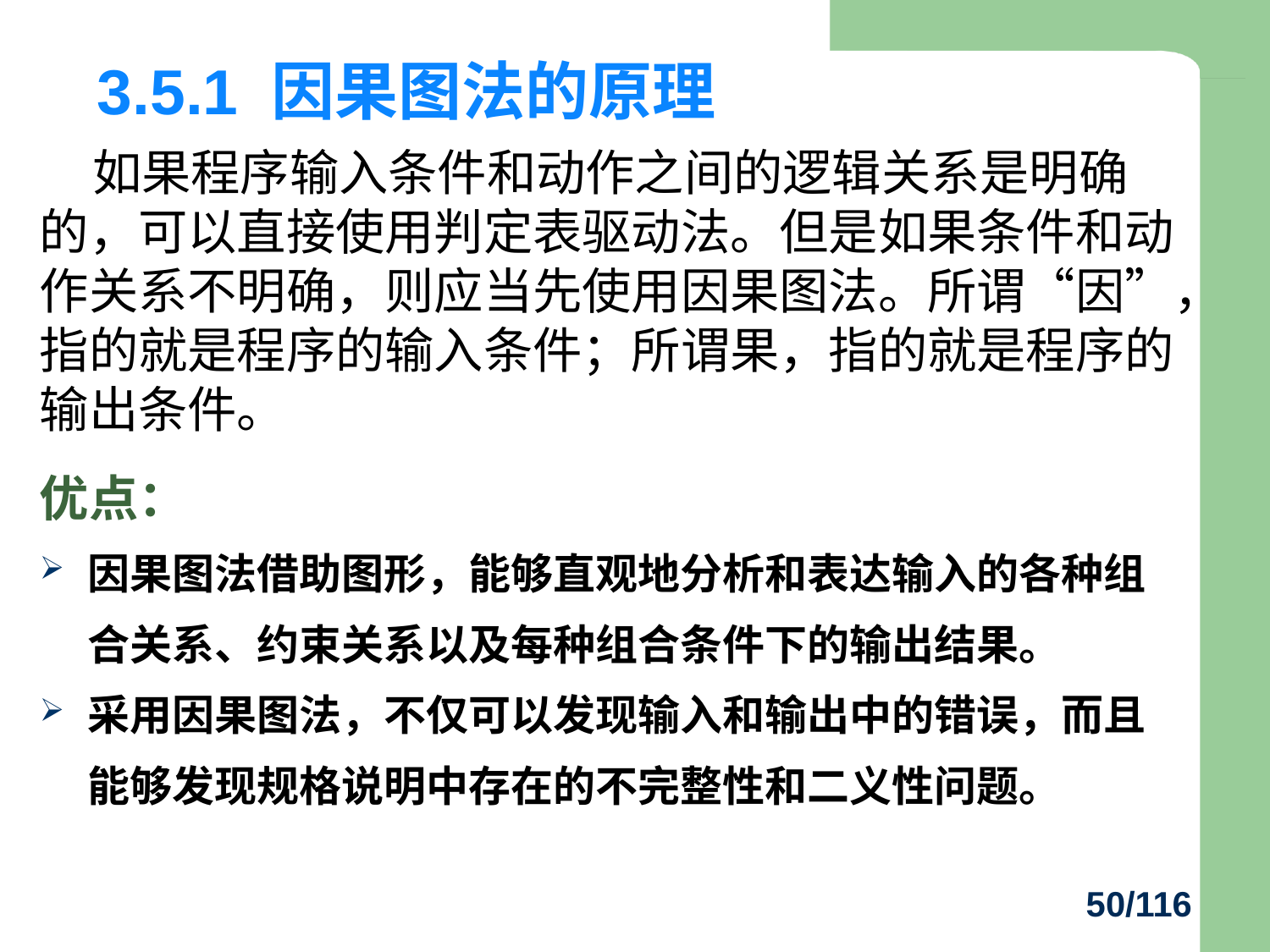

# 3.5.1 因果图法的原理
    如果程序输入条件和动作之间的逻辑关系是明确的，可以直接使用判定表驱动法。但是如果条件和动作关系不明确，则应当先使用因果图法。所谓“因”，指的就是程序的输入条件；所谓果，指的就是程序的输出条件。
优点：
因果图法借助图形，能够直观地分析和表达输入的各种组合关系、约束关系以及每种组合条件下的输出结果。
采用因果图法，不仅可以发现输入和输出中的错误，而且能够发现规格说明中存在的不完整性和二义性问题。

50/116